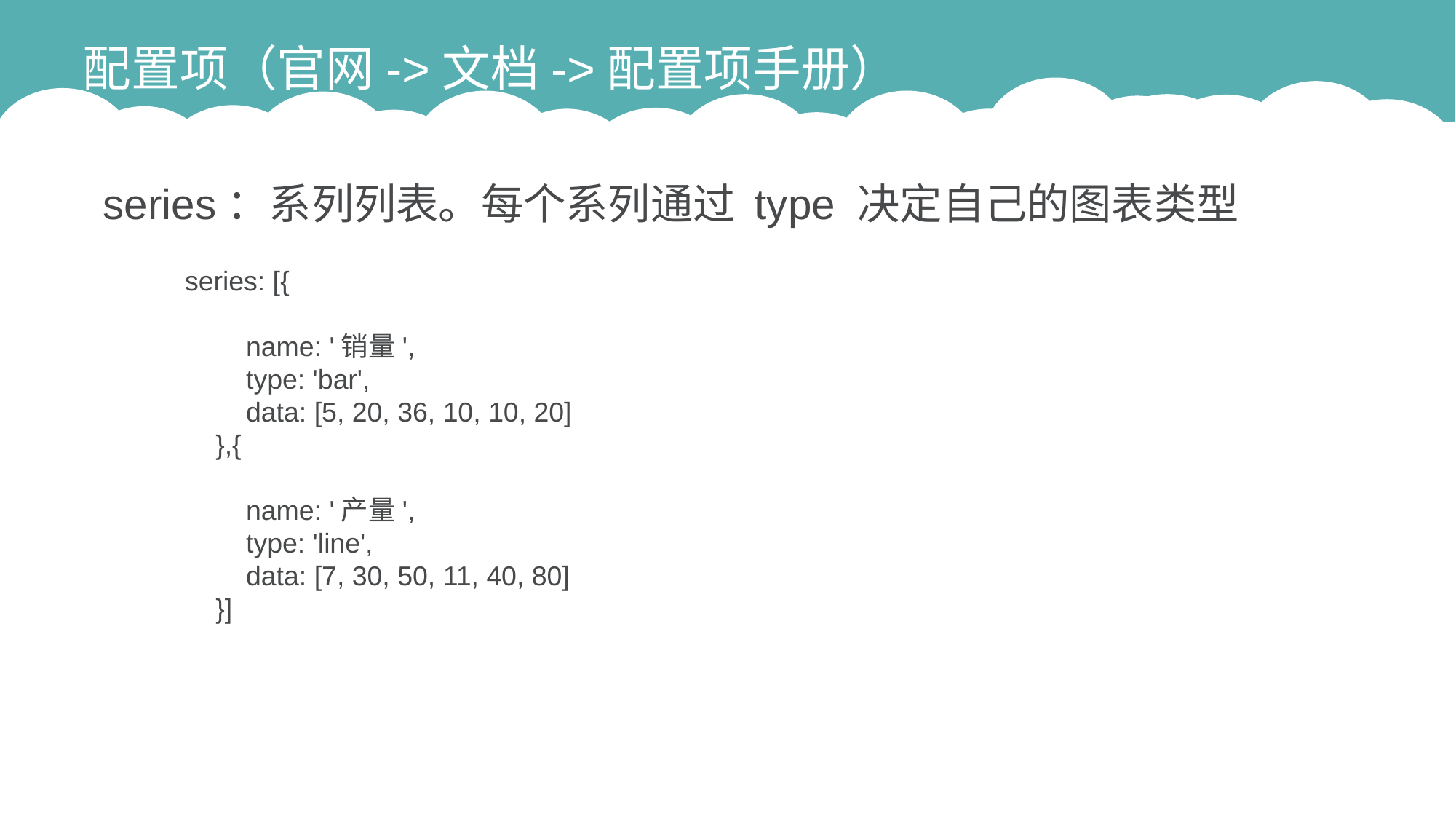

配置项（官网->文档->配置项手册）
series：系列列表。每个系列通过 type 决定自己的图表类型
series: [{

        name: '销量',
        type: 'bar',
        data: [5, 20, 36, 10, 10, 20]
    },{

        name: '产量',
        type: 'line',
        data: [7, 30, 50, 11, 40, 80]
    }]